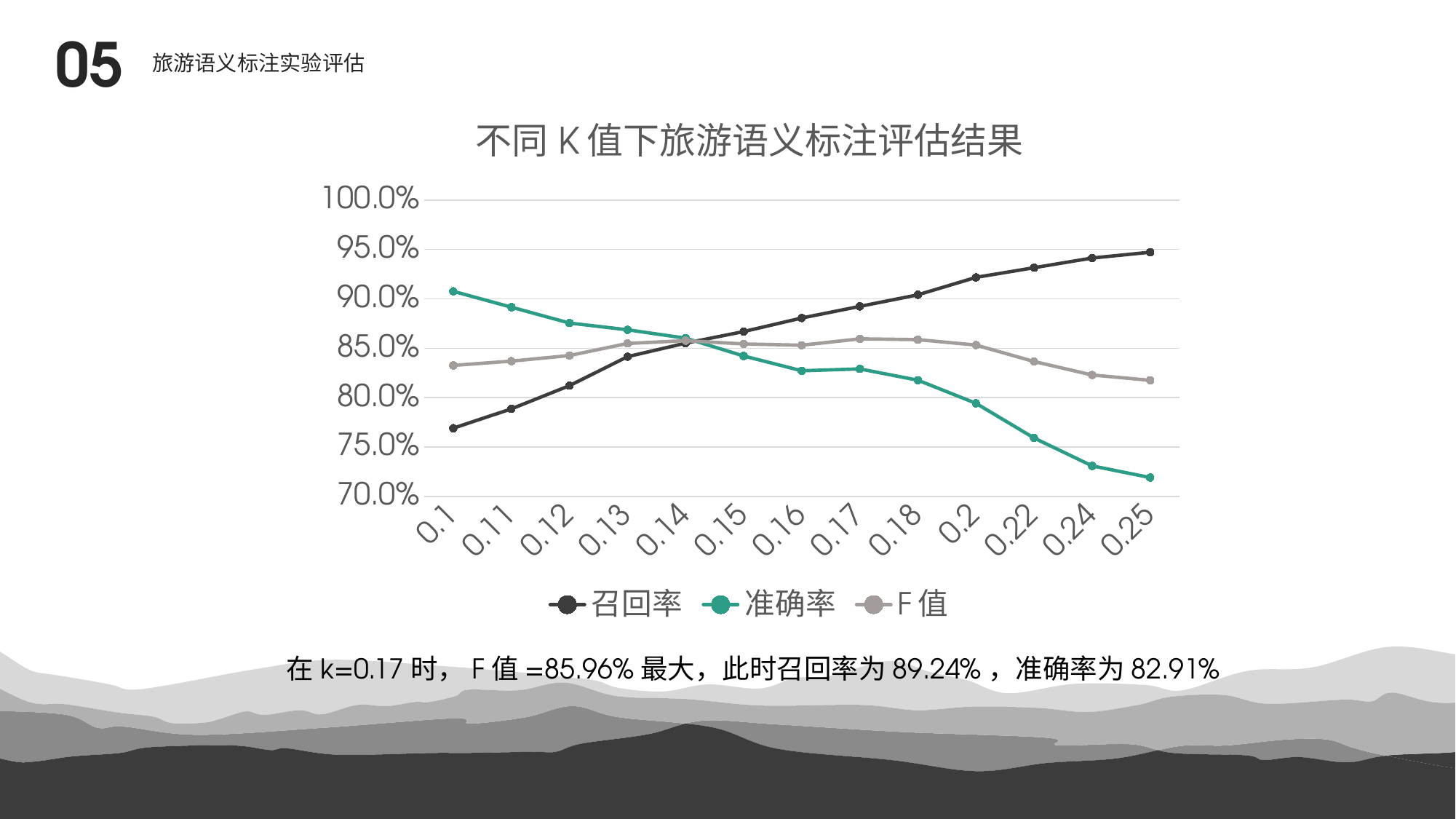

05
旅游语义标注实验评估

### Chart: 不同K值下旅游语义标注评估结果

| Category |  |  |  |
|---|---|---|---|
| 0.1 | 0.7690802348336595 | 0.9076212471131639 | 0.8326271186440678 |
| 0.11 | 0.7886497064579256 | 0.8915929203539823 | 0.8369678089304257 |
| 0.12 | 0.812133072407045 | 0.8755274261603375 | 0.8426395939086293 |
| 0.13 | 0.8414872798434442 | 0.8686868686868687 | 0.8548707753479126 |
| 0.14000000000000001 | 0.8551859099804305 | 0.860236220472441 | 0.857703631010795 |
| 0.15 | 0.8669275929549902 | 0.8422053231939164 | 0.8543876567020251 |
| 0.16 | 0.8806262230919765 | 0.8272058823529411 | 0.8530805687203791 |
| 0.17 | 0.8923679060665362 | 0.8290909090909091 | 0.8595664467483506 |
| 0.18 | 0.9041095890410958 | 0.8176991150442477 | 0.8587360594795539 |
| 0.2 | 0.9217221135029354 | 0.7942664418212478 | 0.8532608695652173 |
| 0.22 | 0.9315068493150684 | 0.759170653907496 | 0.8365553602811951 |
| 0.24 | 0.9412915851272016 | 0.7310030395136778 | 0.8229255774165954 |
| 0.25 | 0.9471624266144814 | 0.7191679049034175 | 0.8175675675675675 |
在k=0.17时，F值=85.96%最大，此时召回率为89.24%，准确率为82.91%